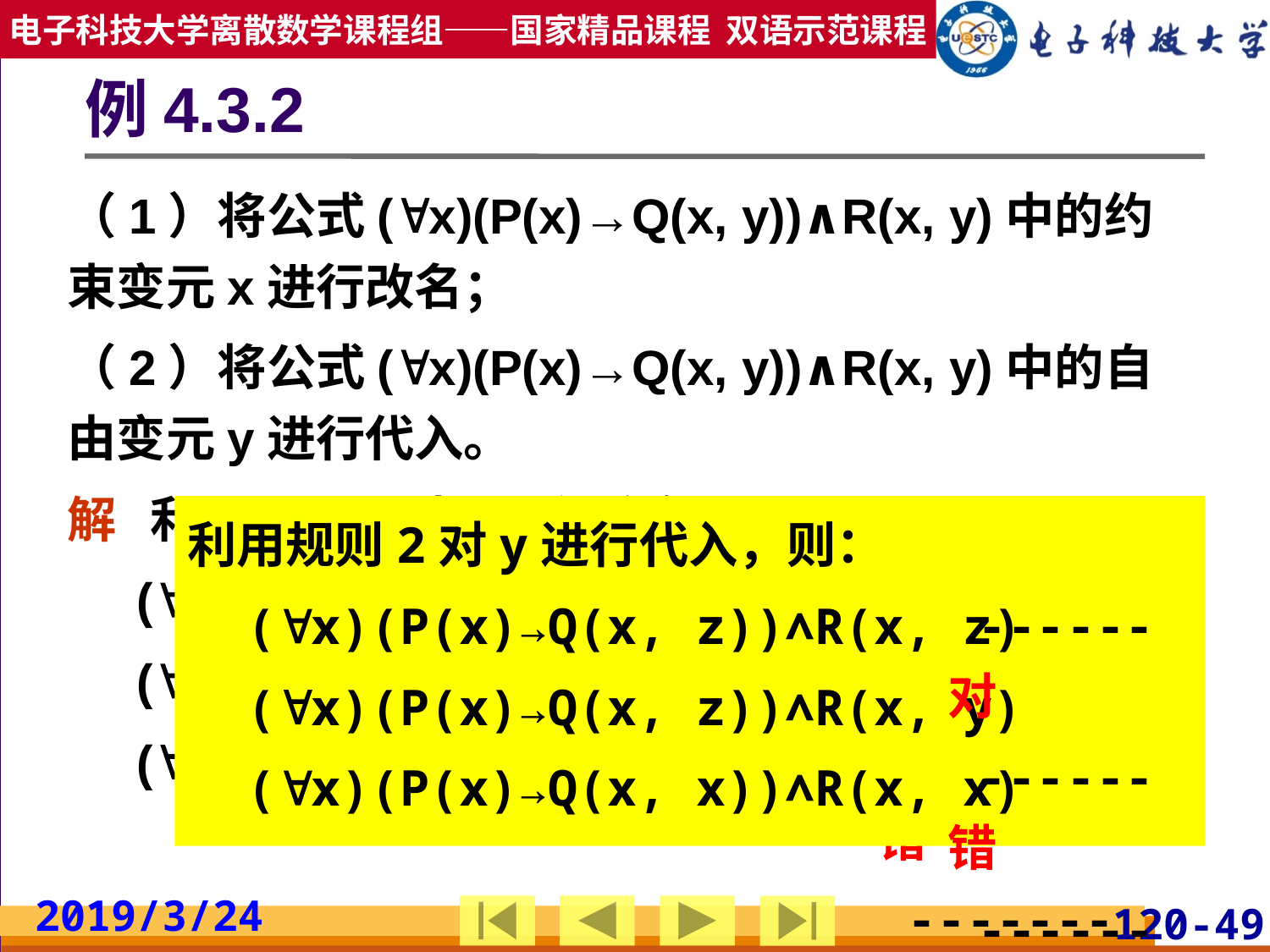

# 例4.3.2
（1）将公式(∀x)(P(x)→Q(x, y))∧R(x, y)中的约束变元x进行改名；
（2）将公式(∀x)(P(x)→Q(x, y))∧R(x, y)中的自由变元y进行代入。
解   利用规则1对x进行改名，则：
     (∀z)(P(z)→Q(z, y))∧R(x, y)
     (∀z)(P(z)→R(x, y))∧R(x, y)
     (∀y)(P(y)→R(y, y))∧R(x, y)
利用规则2对y进行代入，则：
  (∀x)(P(x)→Q(x, z))∧R(x, z)
  (∀x)(P(x)→Q(x, z))∧R(x, y)
  (∀x)(P(x)→Q(x, x))∧R(x, x)
 -------对
 -------错
 -------错
 ------对
 ------错
 ------错
2019/3/24